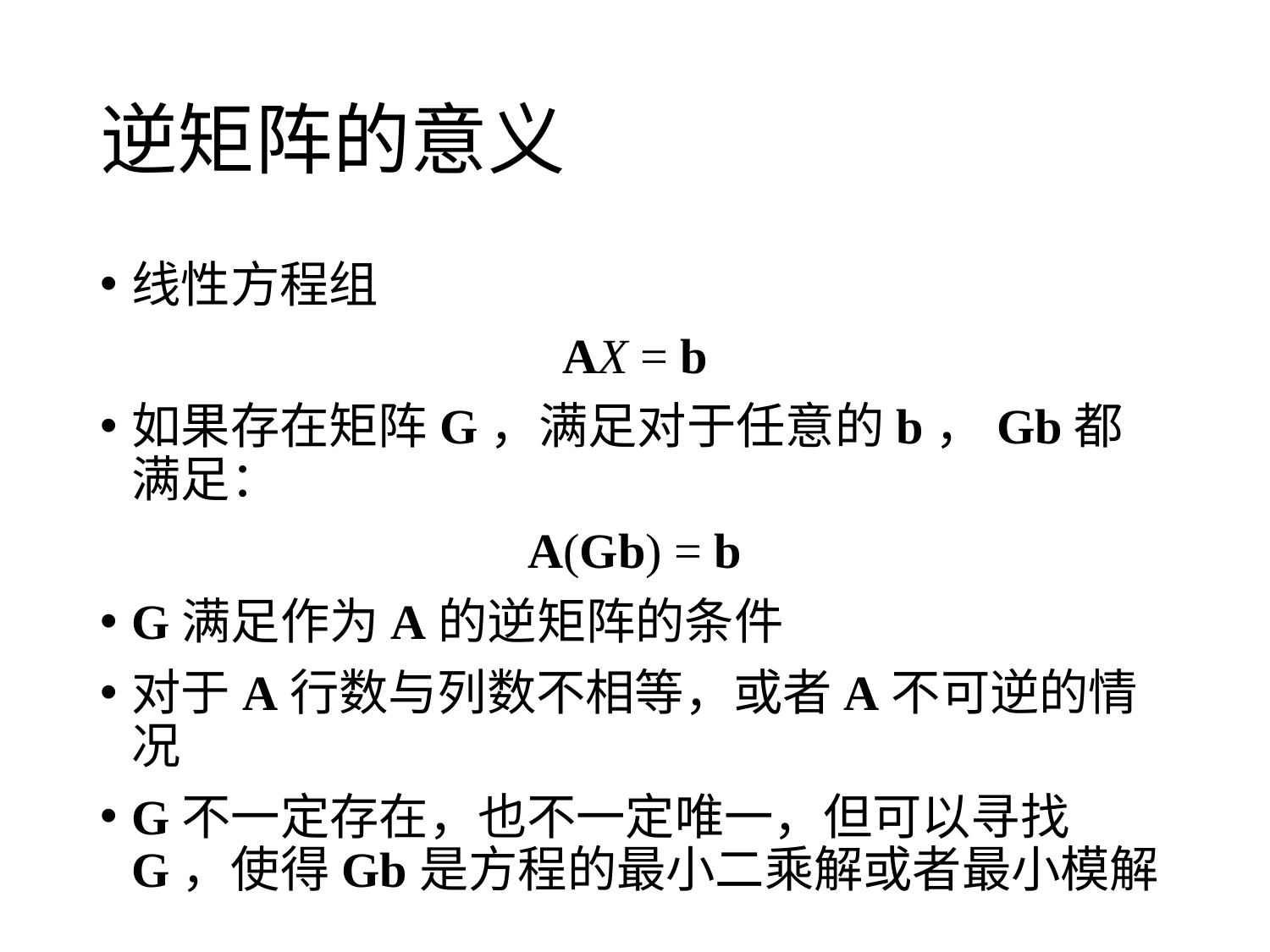

# 逆矩阵的意义
线性方程组
AX = b
如果存在矩阵G，满足对于任意的b，Gb都满足：
A(Gb) = b
G满足作为A的逆矩阵的条件
对于A行数与列数不相等，或者A不可逆的情况
G不一定存在，也不一定唯一，但可以寻找G，使得Gb是方程的最小二乘解或者最小模解